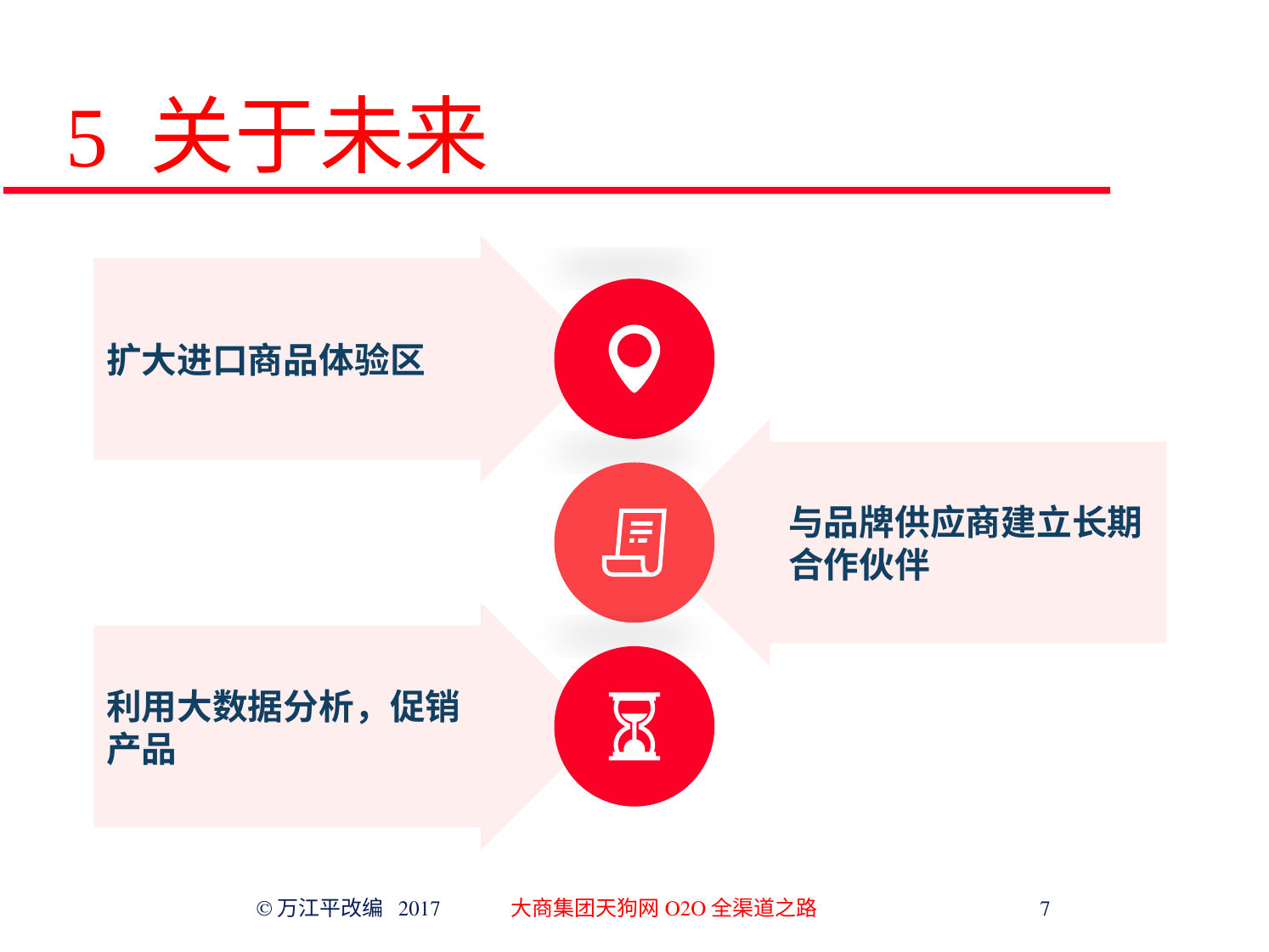

# 5 关于未来

扩大进口商品体验区

与品牌供应商建立长期合作伙伴

利用大数据分析，促销产品